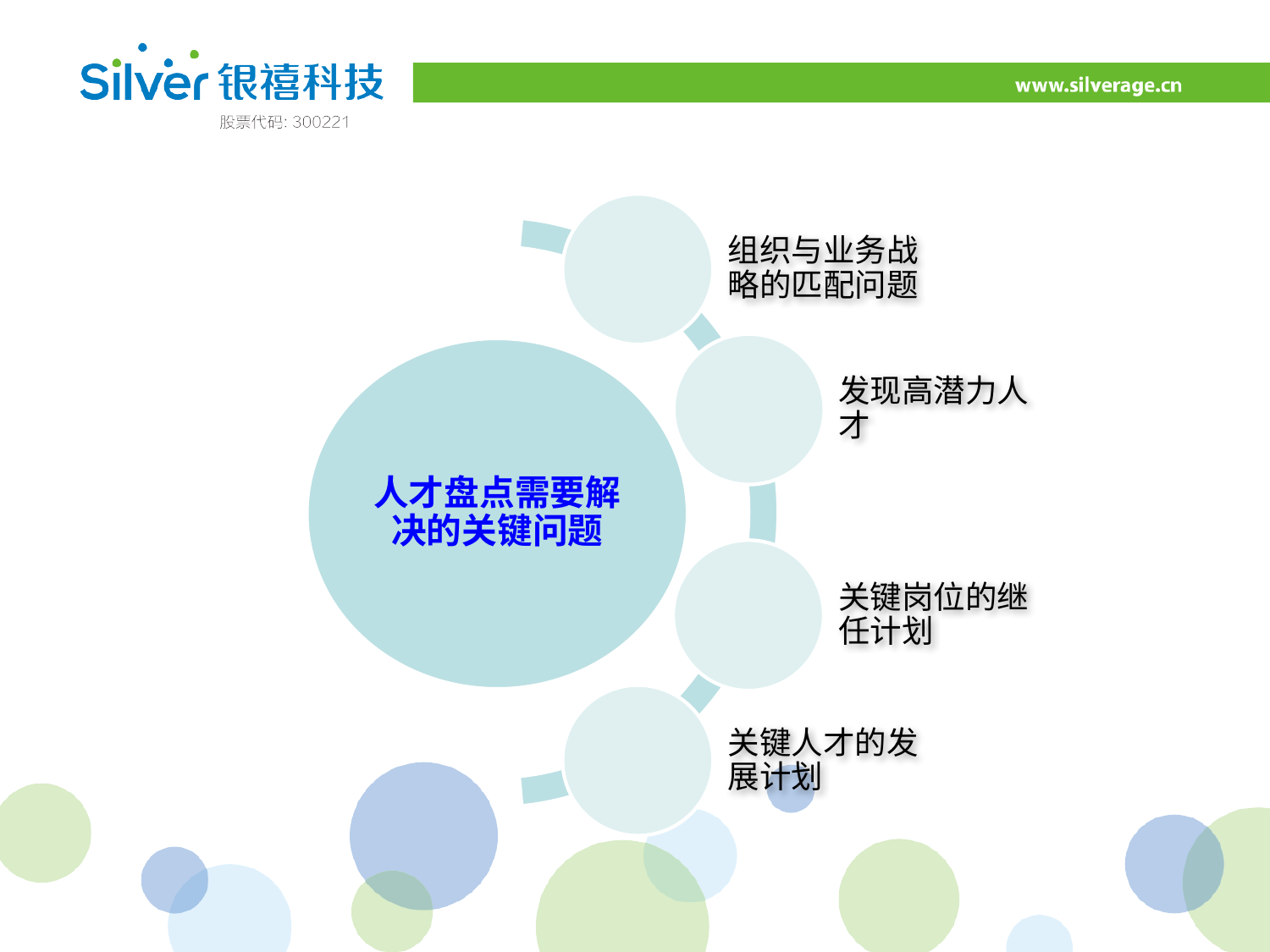

人才盘点需要解决的关键问题
组织与业务战略的匹配问题
发现高潜力人才
关键岗位的继任计划
关键人才的发展计划